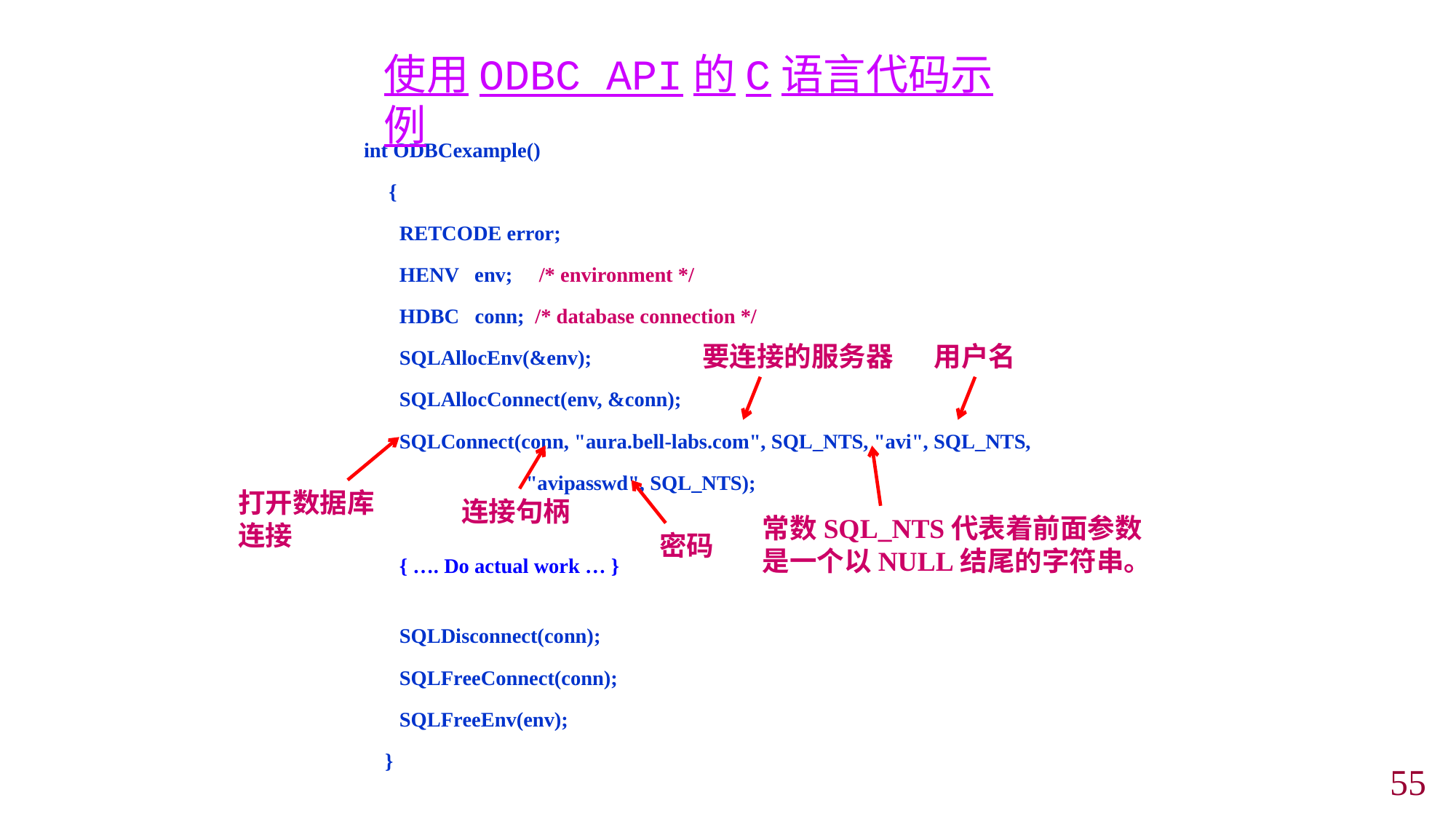

使用ODBC API的C语言代码示例
 int ODBCexample()
	{
  RETCODE error;
  HENV   env;     /* environment */
  HDBC   conn;  /* database connection */
  SQLAllocEnv(&env);
  SQLAllocConnect(env, &conn);
  SQLConnect(conn, "aura.bell-labs.com", SQL_NTS, "avi", SQL_NTS,
                          "avipasswd", SQL_NTS);

  { …. Do actual work … }

  SQLDisconnect(conn);
  SQLFreeConnect(conn);
  SQLFreeEnv(env);
     }
要连接的服务器
用户名
打开数据库连接
连接句柄
常数SQL_NTS代表着前面参数是一个以NULL结尾的字符串。
密码
55